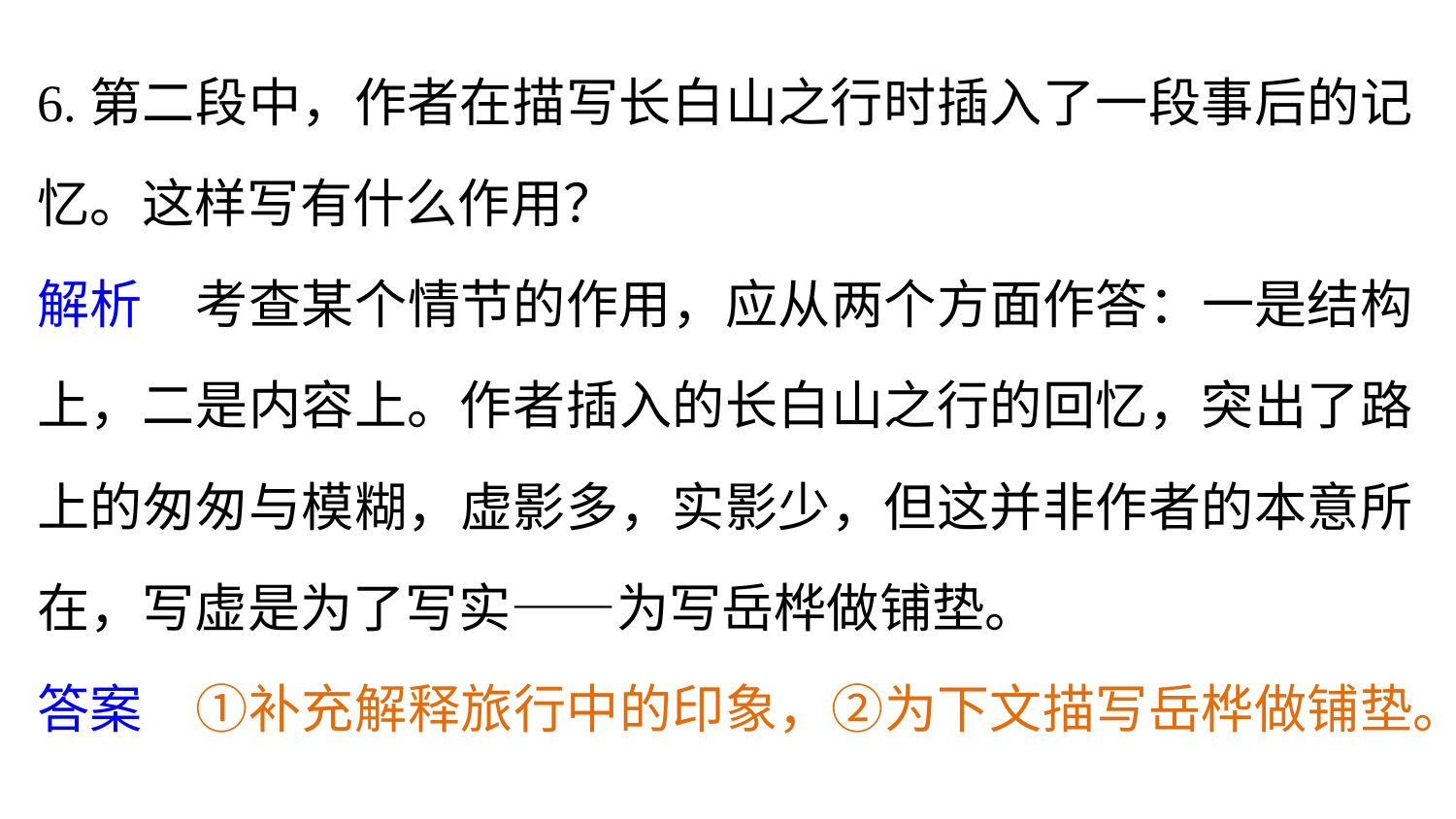

6.第二段中，作者在描写长白山之行时插入了一段事后的记忆。这样写有什么作用？
解析　考查某个情节的作用，应从两个方面作答：一是结构上，二是内容上。作者插入的长白山之行的回忆，突出了路上的匆匆与模糊，虚影多，实影少，但这并非作者的本意所在，写虚是为了写实——为写岳桦做铺垫。
答案　①补充解释旅行中的印象，②为下文描写岳桦做铺垫。